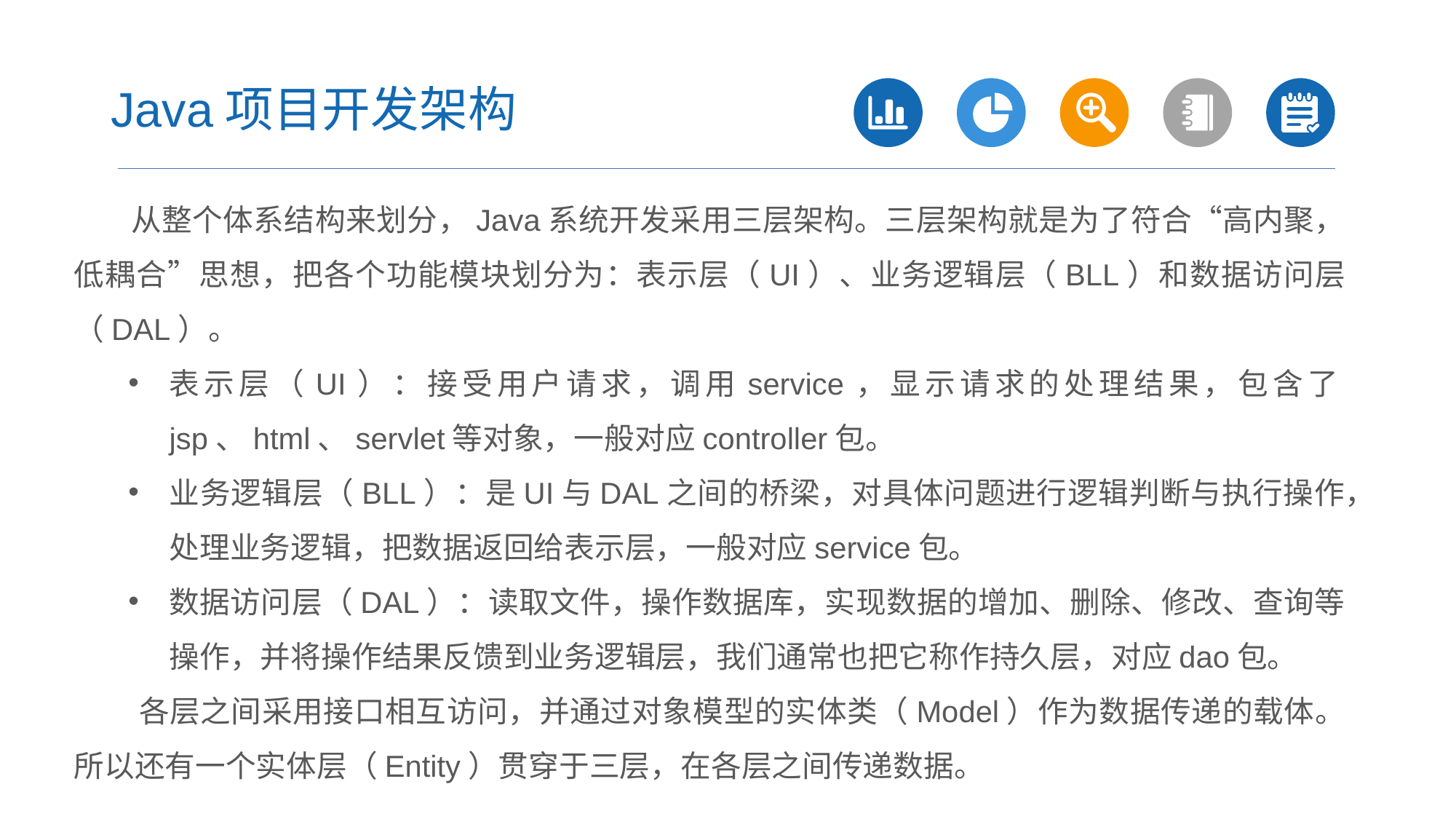

Java项目开发架构
       从整个体系结构来划分，Java系统开发采用三层架构。三层架构就是为了符合“高内聚，低耦合”思想，把各个功能模块划分为：表示层（UI）、业务逻辑层（BLL）和数据访问层（DAL）。
表示层（UI）：接受用户请求，调用service，显示请求的处理结果，包含了jsp、html、servlet等对象，一般对应controller包。
业务逻辑层（BLL）：是UI与DAL之间的桥梁，对具体问题进行逻辑判断与执行操作，处理业务逻辑，把数据返回给表示层，一般对应service包。
数据访问层（DAL）：读取文件，操作数据库，实现数据的增加、删除、修改、查询等操作，并将操作结果反馈到业务逻辑层，我们通常也把它称作持久层，对应dao包。
        各层之间采用接口相互访问，并通过对象模型的实体类（Model）作为数据传递的载体。所以还有一个实体层（Entity）贯穿于三层，在各层之间传递数据。